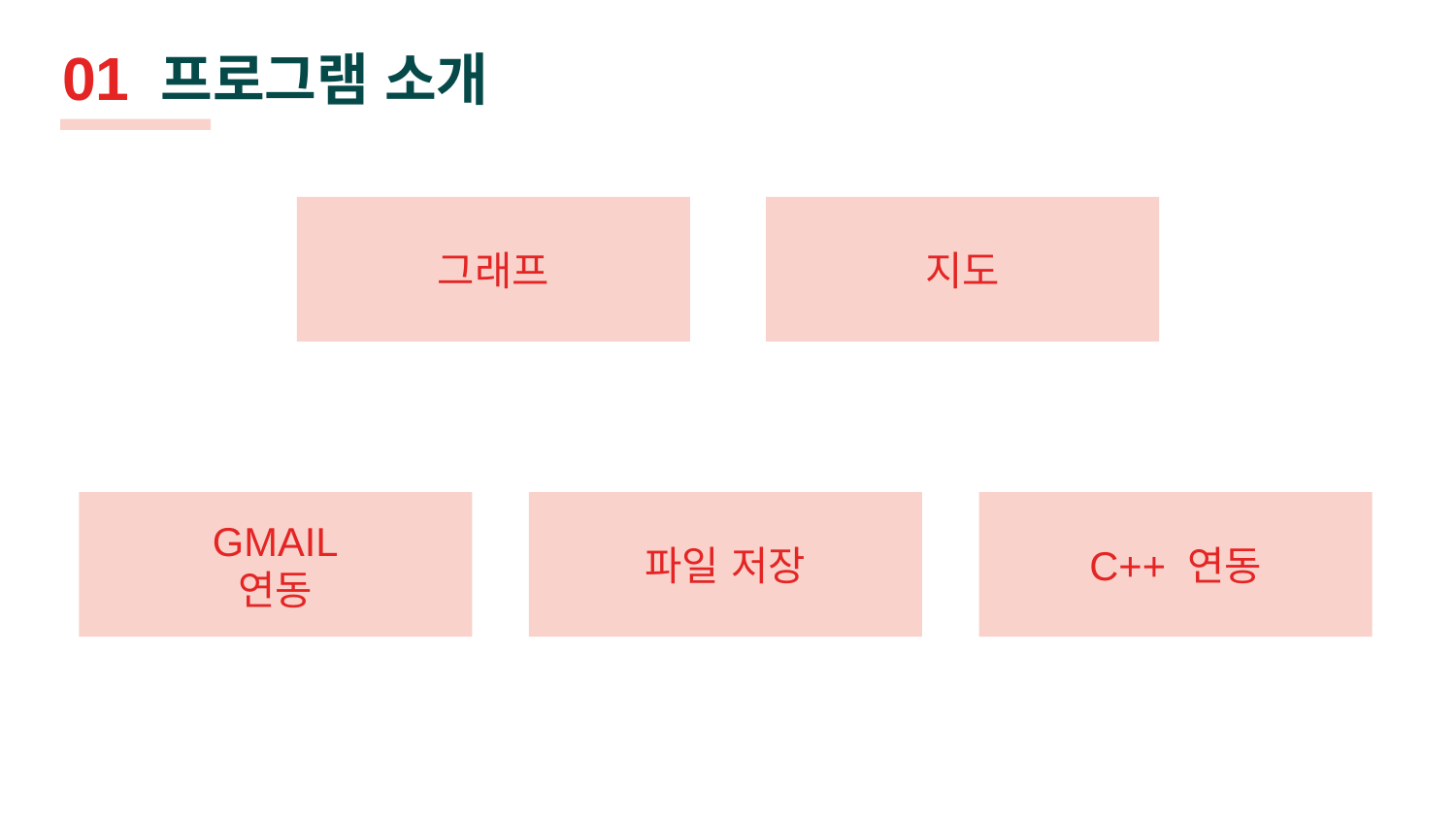

# 01 프로그램 소개

그래프
지도
C++ 연동
GMAIL
연동
파일 저장